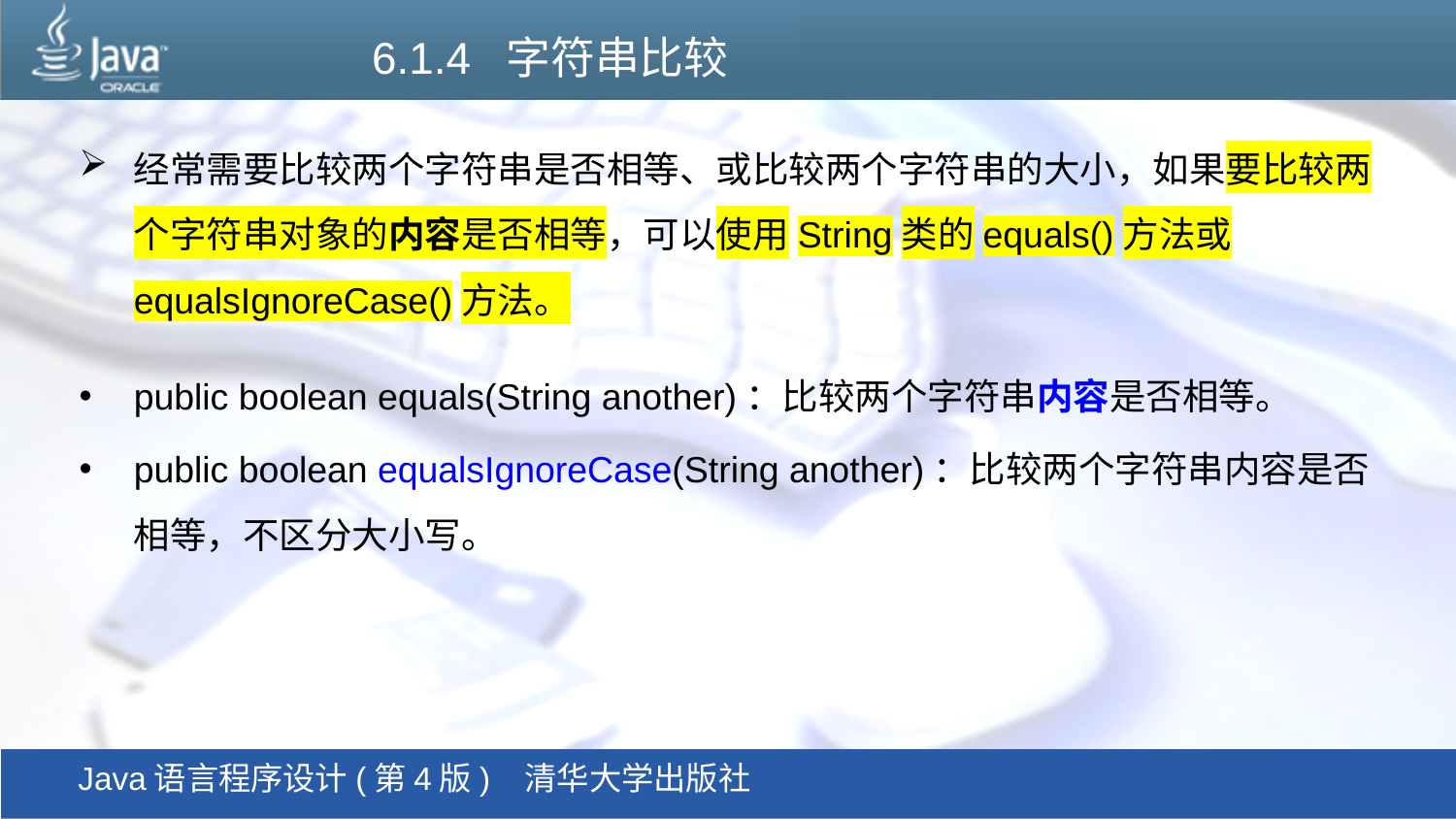

# 6.1.4  字符串比较
经常需要比较两个字符串是否相等、或比较两个字符串的大小，如果要比较两个字符串对象的内容是否相等，可以使用String类的equals()方法或equalsIgnoreCase()方法。
public boolean equals(String another)：比较两个字符串内容是否相等。
public boolean equalsIgnoreCase(String another)：比较两个字符串内容是否相等，不区分大小写。